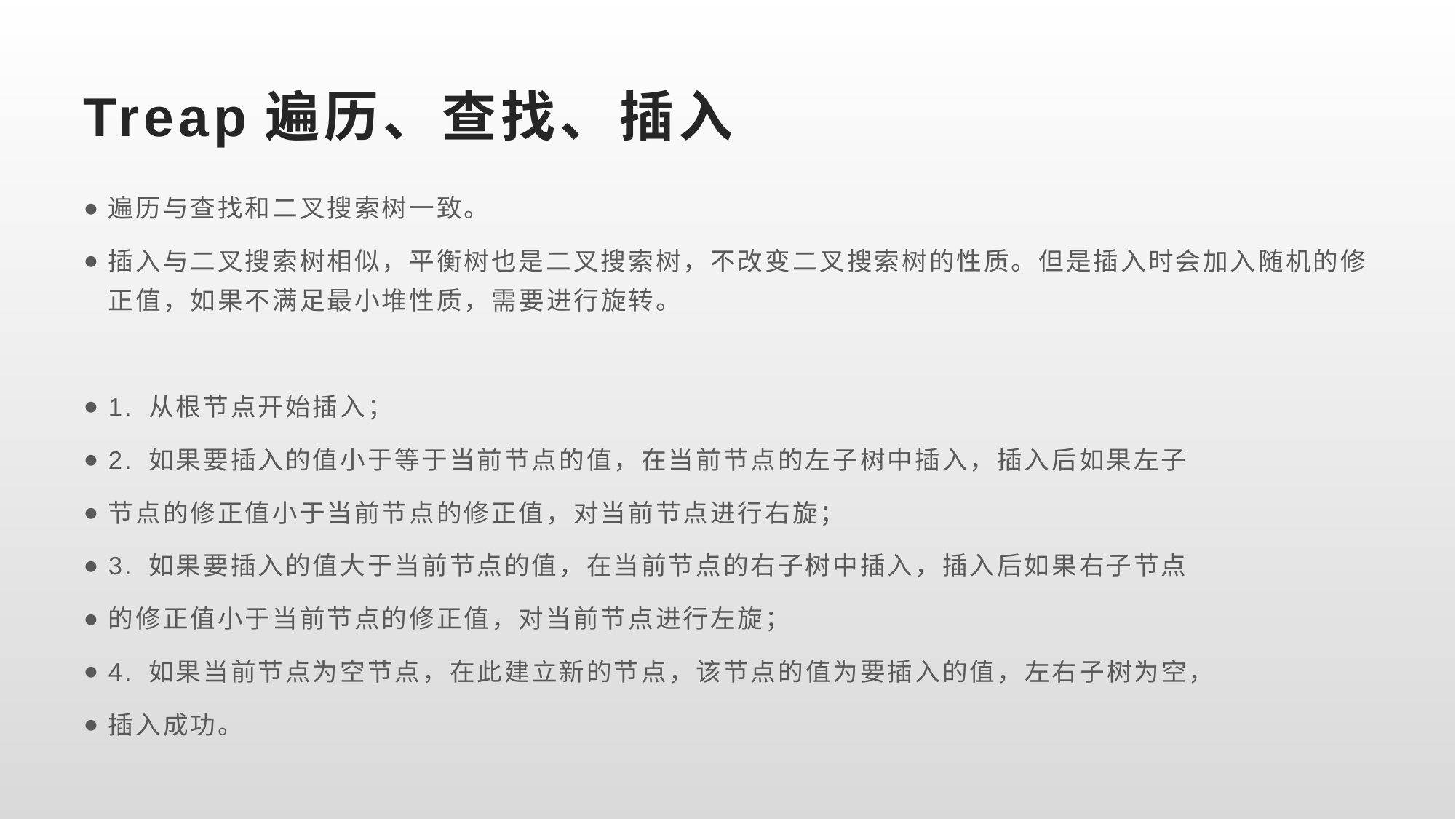

# Treap遍历、查找、插入
遍历与查找和二叉搜索树一致。
插入与二叉搜索树相似，平衡树也是二叉搜索树，不改变二叉搜索树的性质。但是插入时会加入随机的修正值，如果不满足最小堆性质，需要进行旋转。

1. 从根节点开始插入；
2. 如果要插入的值小于等于当前节点的值，在当前节点的左子树中插入，插入后如果左子
节点的修正值小于当前节点的修正值，对当前节点进行右旋；
3. 如果要插入的值大于当前节点的值，在当前节点的右子树中插入，插入后如果右子节点
的修正值小于当前节点的修正值，对当前节点进行左旋；
4. 如果当前节点为空节点，在此建立新的节点，该节点的值为要插入的值，左右子树为空，
插入成功。